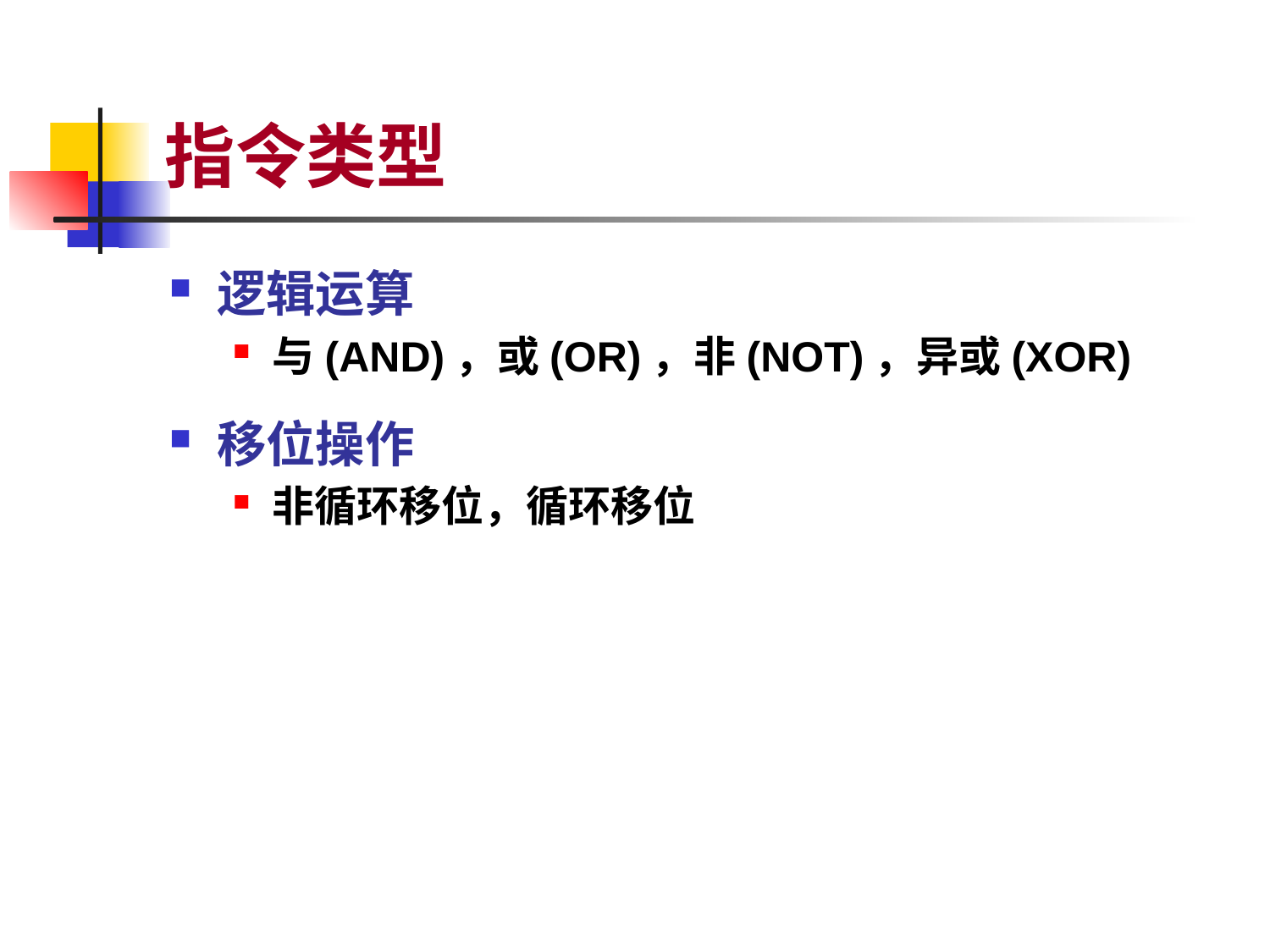

# 指令类型
逻辑运算
与(AND)，或(OR)，非(NOT)，异或(XOR)
移位操作
非循环移位，循环移位
114